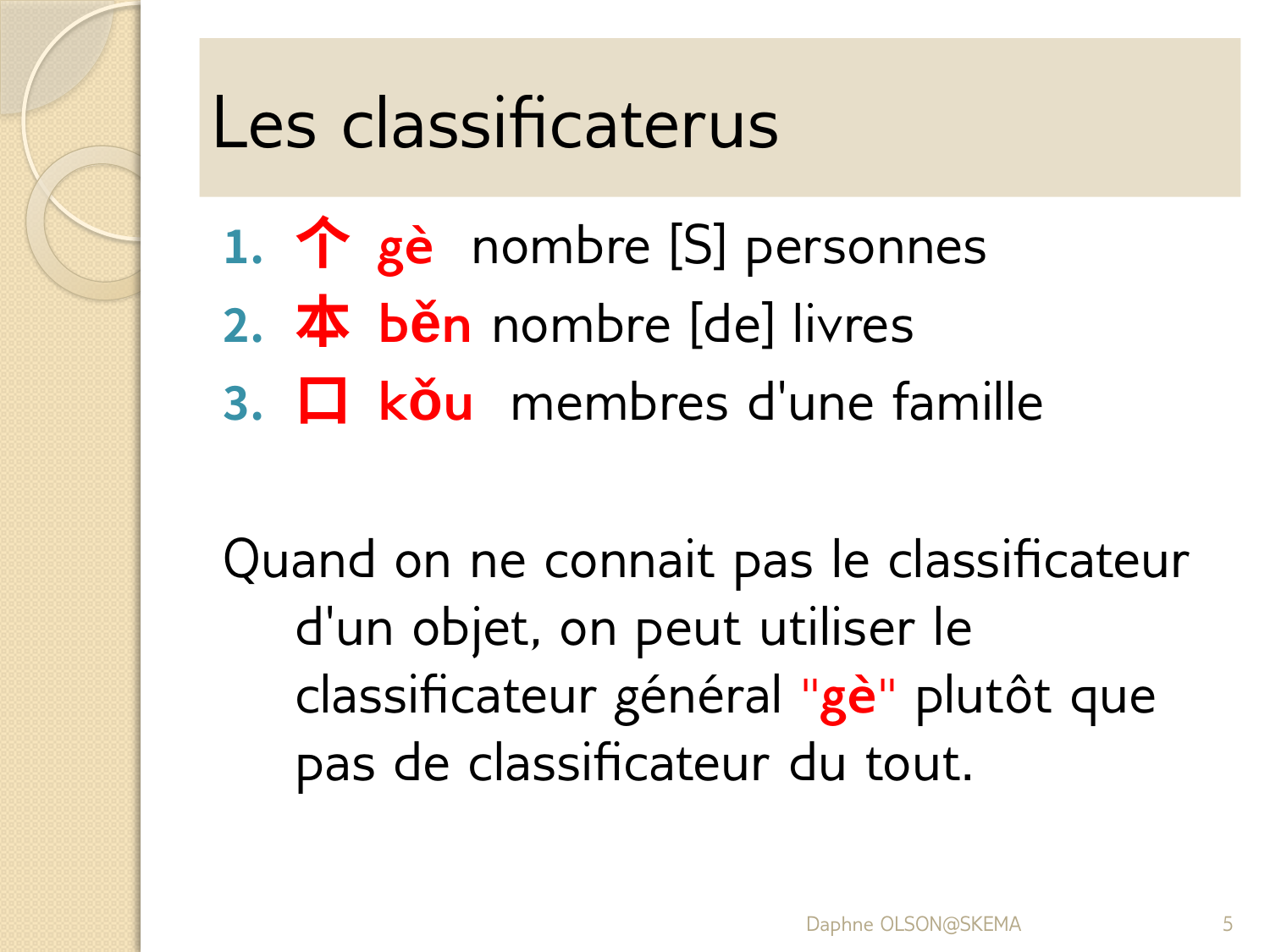

# Les classificaterus
个 gè  nombre [S] personnes
本 běn nombre [de] livres
口 kǒu  membres d'une famille

Quand on ne connait pas le classificateur d'un objet, on peut utiliser le classificateur général "gè" plutôt que pas de classificateur du tout.
Daphne OLSON@SKEMA
5